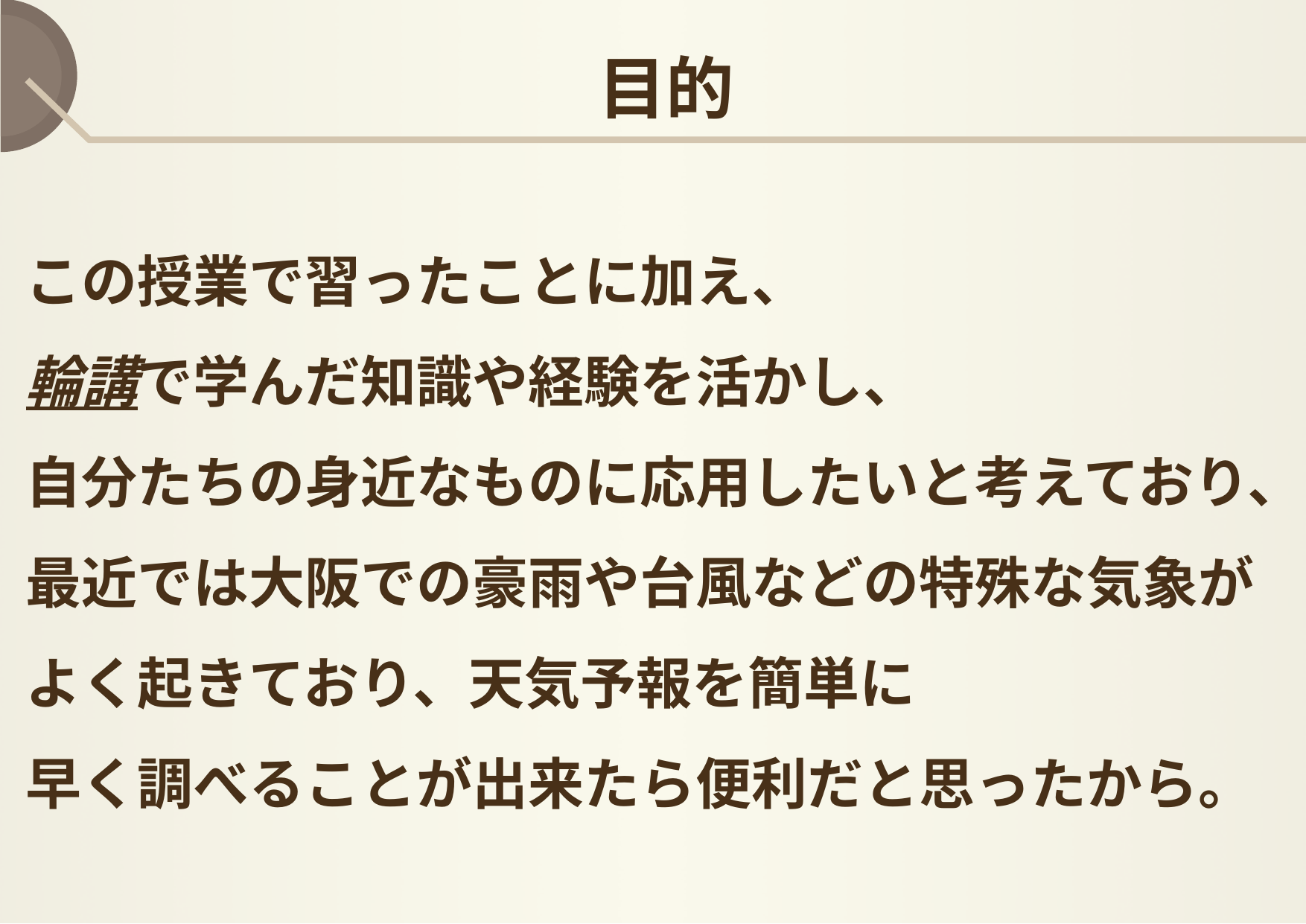

# 目的
この授業で習ったことに加え、
輪講で学んだ知識や経験を活かし、
自分たちの身近なものに応用したいと考えており、
最近では大阪での豪雨や台風などの特殊な気象が
よく起きており、天気予報を簡単に
早く調べることが出来たら便利だと思ったから。